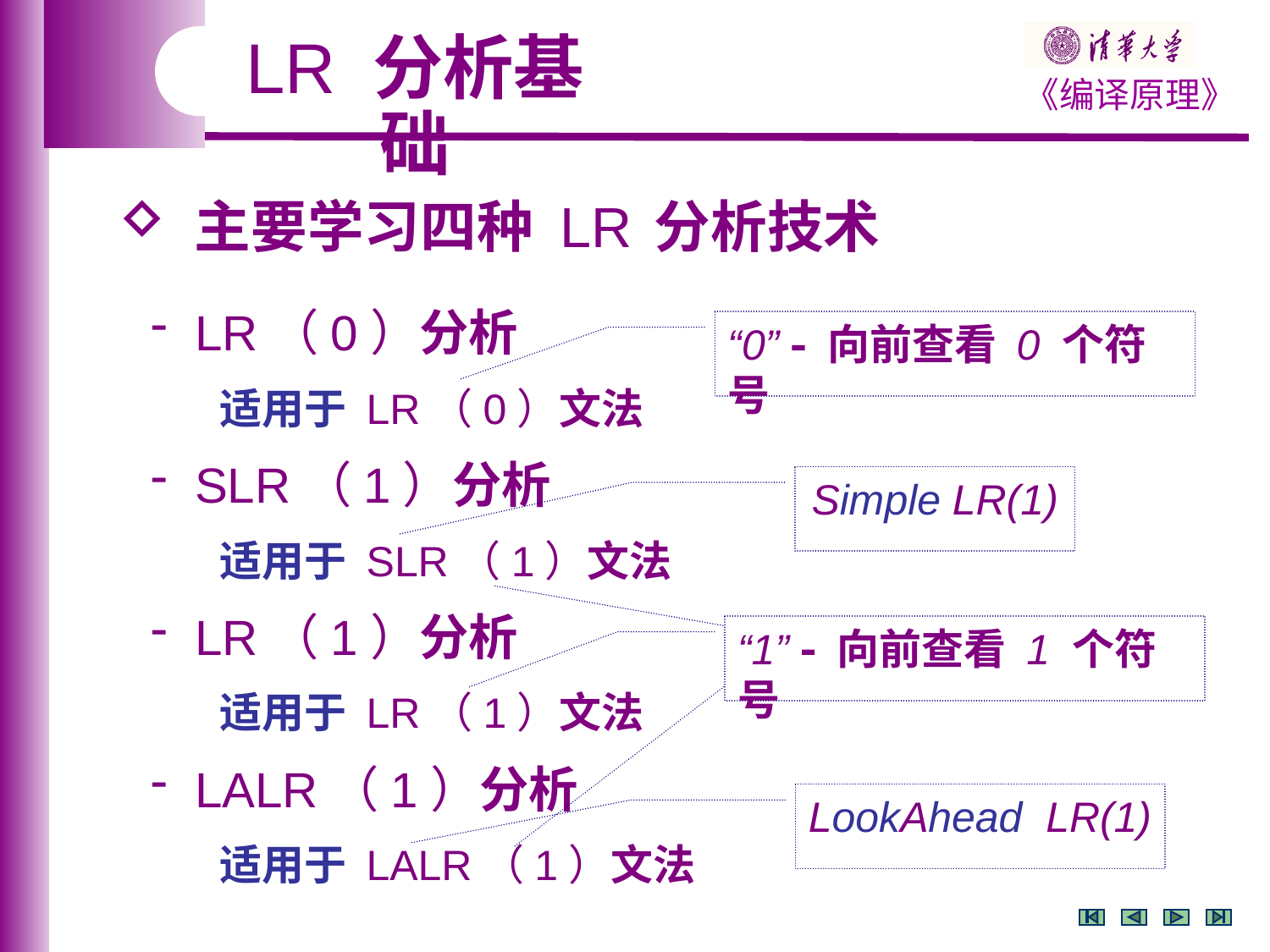

LR 分析基础
 主要学习四种 LR 分析技术

 LR（0）分析

   适用于 LR（0）文法

 SLR（1）分析

   适用于 SLR（1）文法

 LR（1）分析

   适用于 LR（1）文法

 LALR（1）分析

   适用于 LALR（1）文法
“0” − 向前查看 0 个符号
Simple LR(1)

“1” − 向前查看 1 个符号

LookAhead  LR(1)